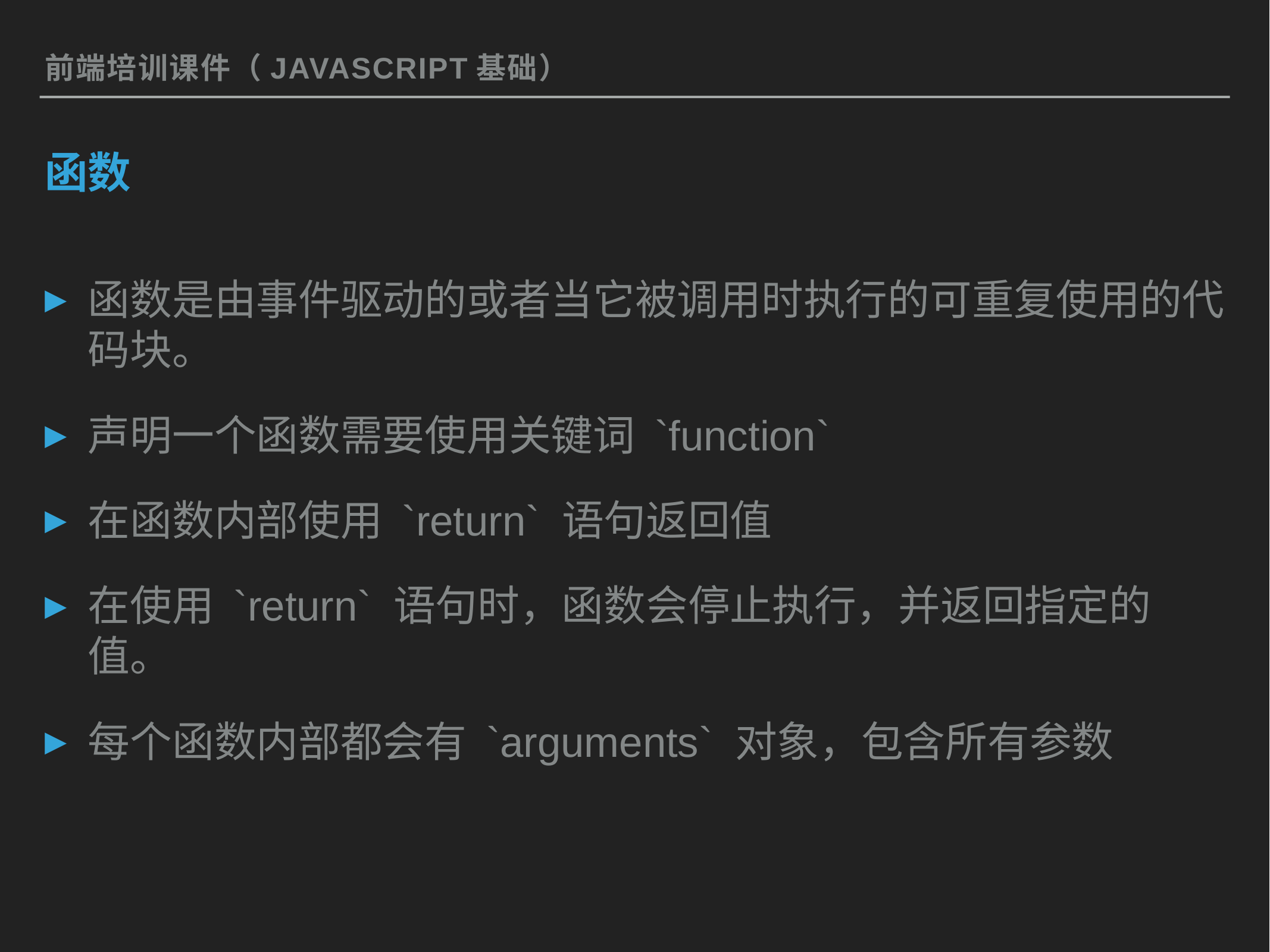

前端培训课件（JavaScript基础）
# 函数
函数是由事件驱动的或者当它被调用时执行的可重复使用的代码块。
声明一个函数需要使用关键词 `function`
在函数内部使用 `return` 语句返回值
在使用 `return` 语句时，函数会停止执行，并返回指定的值。
每个函数内部都会有 `arguments` 对象，包含所有参数